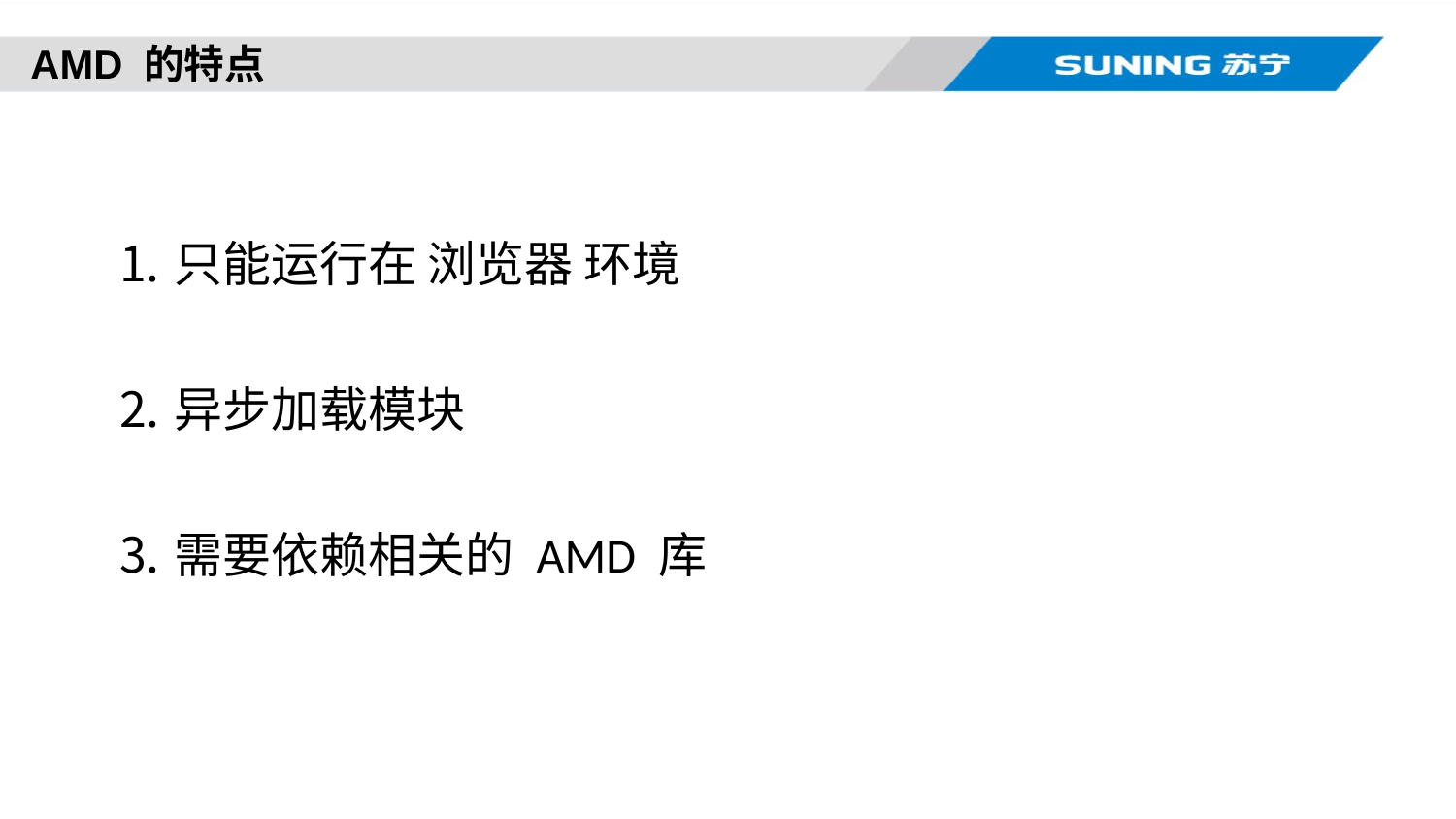

# AMD 的特点
只能运行在 浏览器 环境
异步加载模块
需要依赖相关的 AMD 库